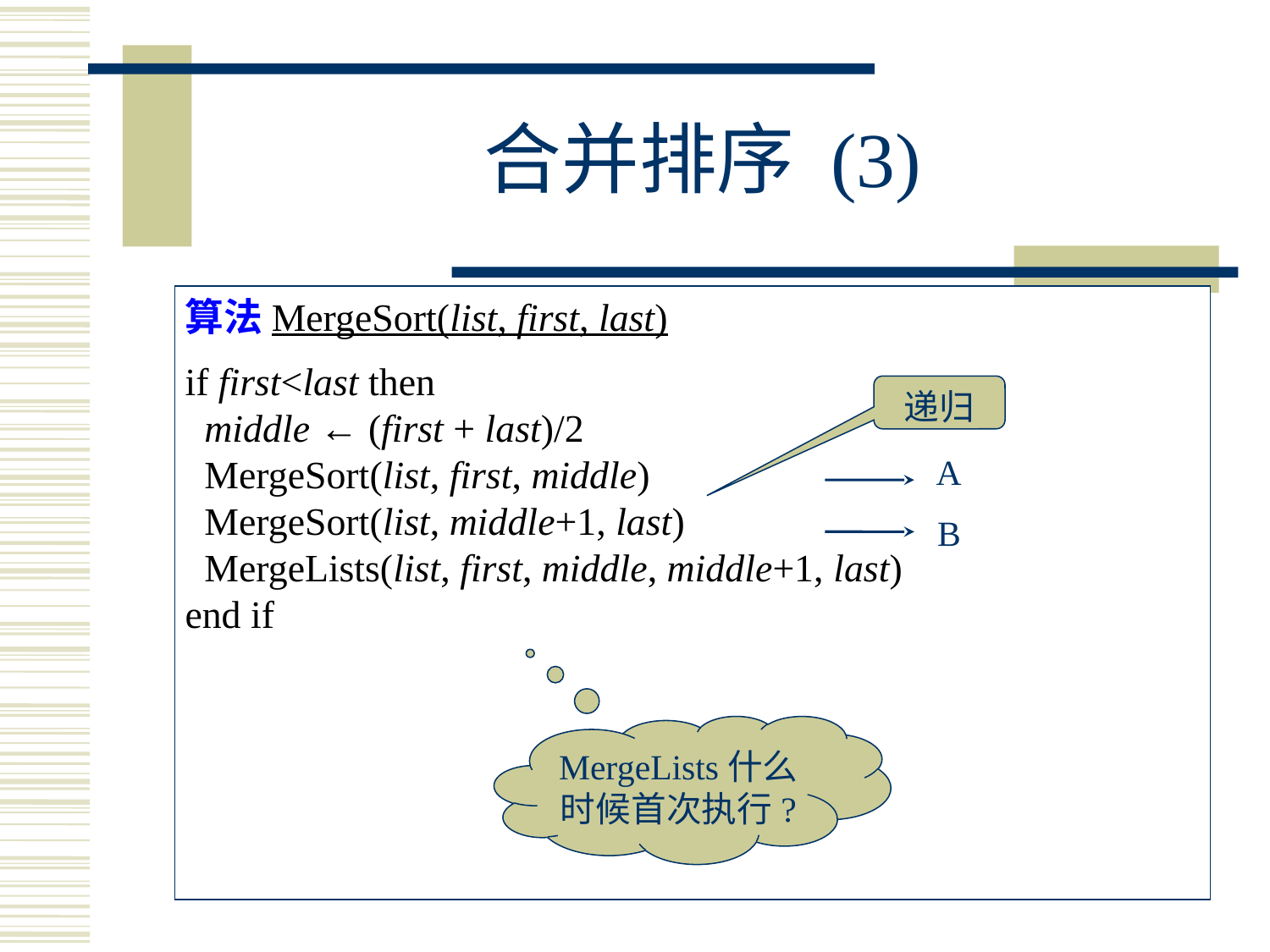

# 合并排序 (3)
算法MergeSort(list, first, last)

if first<last then
  middle ← (first + last)/2
  MergeSort(list, first, middle)
  MergeSort(list, middle+1, last)
  MergeLists(list, first, middle, middle+1, last)
end if

递归
A

B

MergeLists什么时候首次执行?